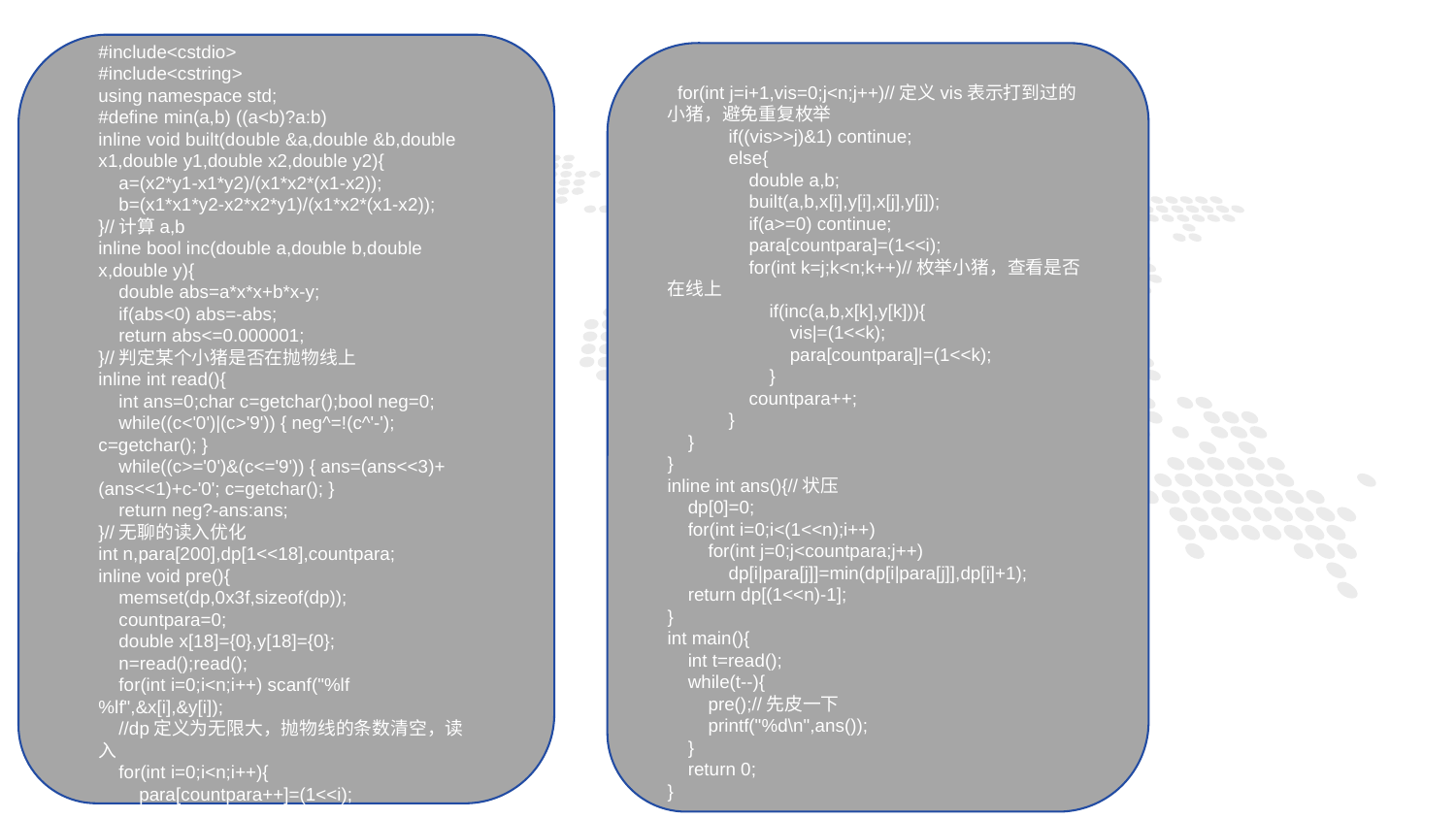

#include<cstdio>
#include<cstring>
using namespace std;
#define min(a,b) ((a<b)?a:b)
inline void built(double &a,double &b,double x1,double y1,double x2,double y2){
    a=(x2*y1-x1*y2)/(x1*x2*(x1-x2));
    b=(x1*x1*y2-x2*x2*y1)/(x1*x2*(x1-x2));
}//计算a,b
inline bool inc(double a,double b,double x,double y){
    double abs=a*x*x+b*x-y;
    if(abs<0) abs=-abs;
    return abs<=0.000001;
}//判定某个小猪是否在抛物线上
inline int read(){
    int ans=0;char c=getchar();bool neg=0;
    while((c<'0')|(c>'9')) { neg^=!(c^'-'); c=getchar(); }
    while((c>='0')&(c<='9')) { ans=(ans<<3)+(ans<<1)+c-'0'; c=getchar(); }
    return neg?-ans:ans;
}//无聊的读入优化
int n,para[200],dp[1<<18],countpara;
inline void pre(){
    memset(dp,0x3f,sizeof(dp));
    countpara=0;
    double x[18]={0},y[18]={0};
    n=read();read();
    for(int i=0;i<n;i++) scanf("%lf %lf",&x[i],&y[i]);
    //dp定义为无限大，抛物线的条数清空，读入
    for(int i=0;i<n;i++){
        para[countpara++]=(1<<i);
        //只打一只小猪的

  for(int j=i+1,vis=0;j<n;j++)//定义vis表示打到过的小猪，避免重复枚举
            if((vis>>j)&1) continue;
            else{
                double a,b;
                built(a,b,x[i],y[i],x[j],y[j]);
                if(a>=0) continue;
                para[countpara]=(1<<i);
                for(int k=j;k<n;k++)//枚举小猪，查看是否在线上
                    if(inc(a,b,x[k],y[k])){
                        vis|=(1<<k);
                        para[countpara]|=(1<<k);
                    }
                countpara++;
            }
    }
}
inline int ans(){//状压
    dp[0]=0;
    for(int i=0;i<(1<<n);i++)
        for(int j=0;j<countpara;j++)
            dp[i|para[j]]=min(dp[i|para[j]],dp[i]+1);
    return dp[(1<<n)-1];
}
int main(){
    int t=read();
    while(t--){
        pre();//先皮一下
        printf("%d\n",ans());
    }
    return 0;
}
1
PART  ONE